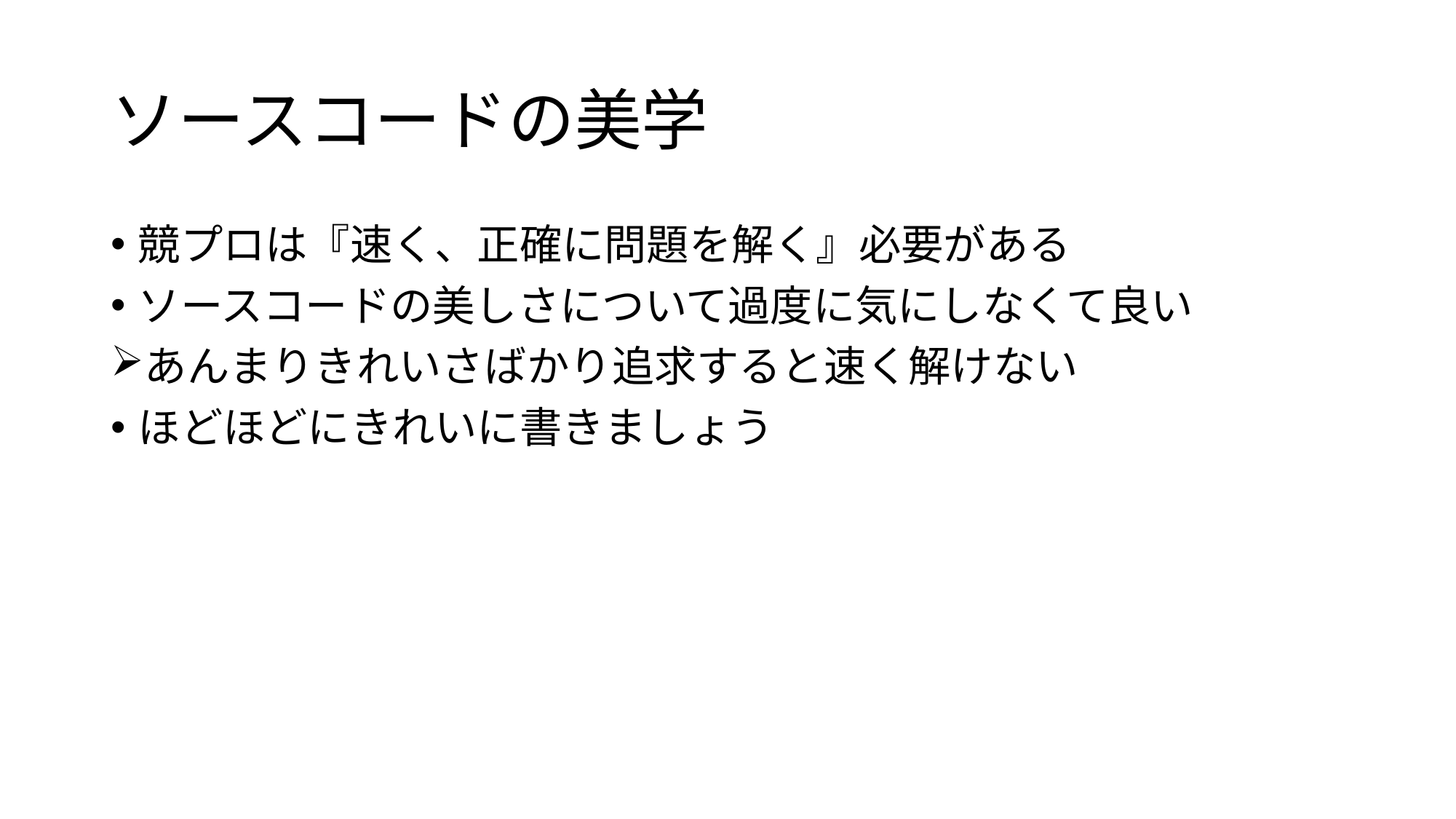

# ソースコードの美学
競プロは『速く、正確に問題を解く』必要がある
ソースコードの美しさについて過度に気にしなくて良い
あんまりきれいさばかり追求すると速く解けない
ほどほどにきれいに書きましょう